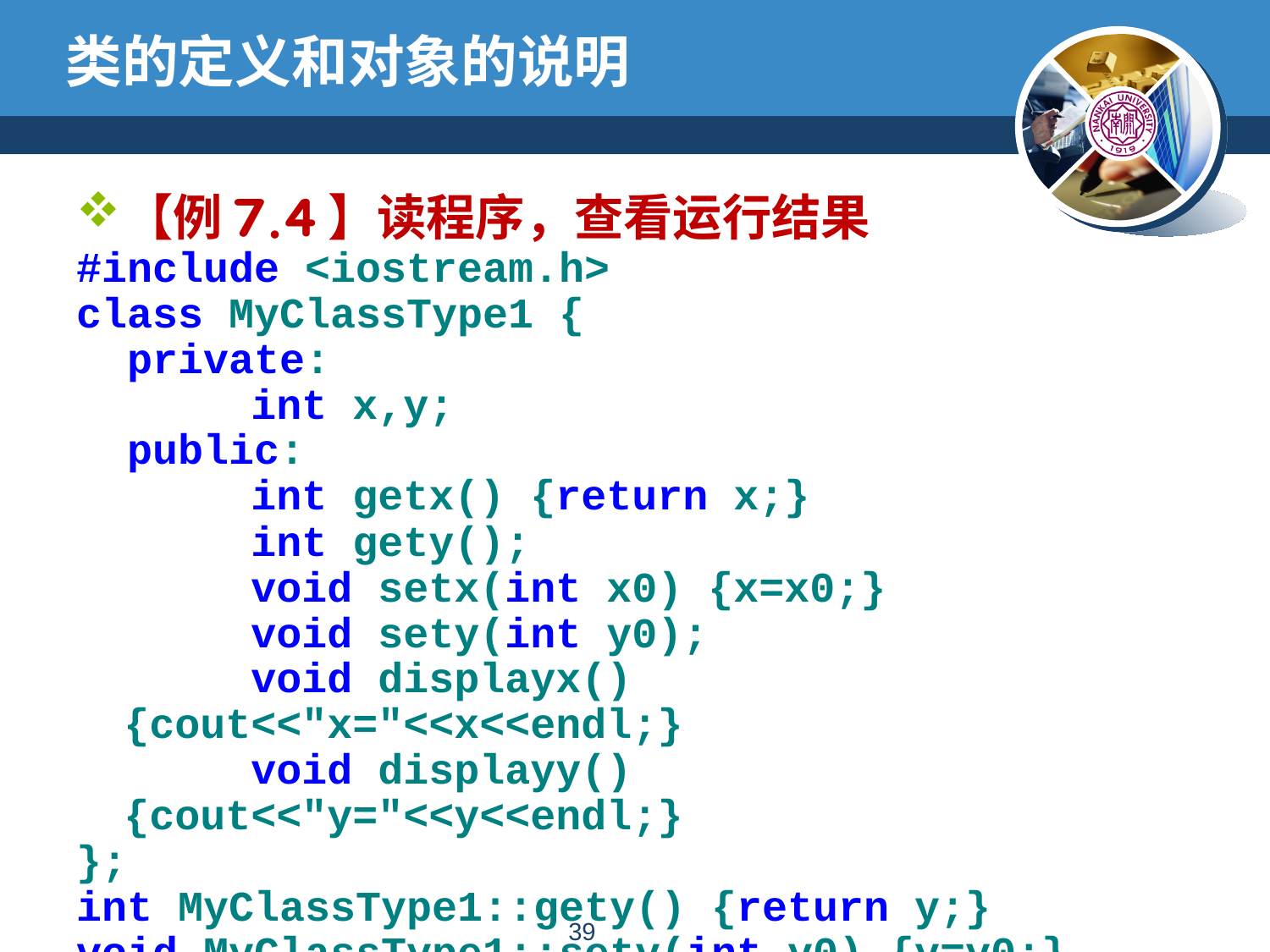

# 类的定义和对象的说明
【例7.4】读程序，查看运行结果
#include <iostream.h>
class MyClassType1 {
  private:
		int x,y;
  public:
		int getx() {return x;}
		int gety();
		void setx(int x0) {x=x0;}
		void sety(int y0);
		void displayx() {cout<<"x="<<x<<endl;}
		void displayy() {cout<<"y="<<y<<endl;}
};
int MyClassType1::gety() {return y;}
void MyClassType1::sety(int y0) {y=y0;}

39